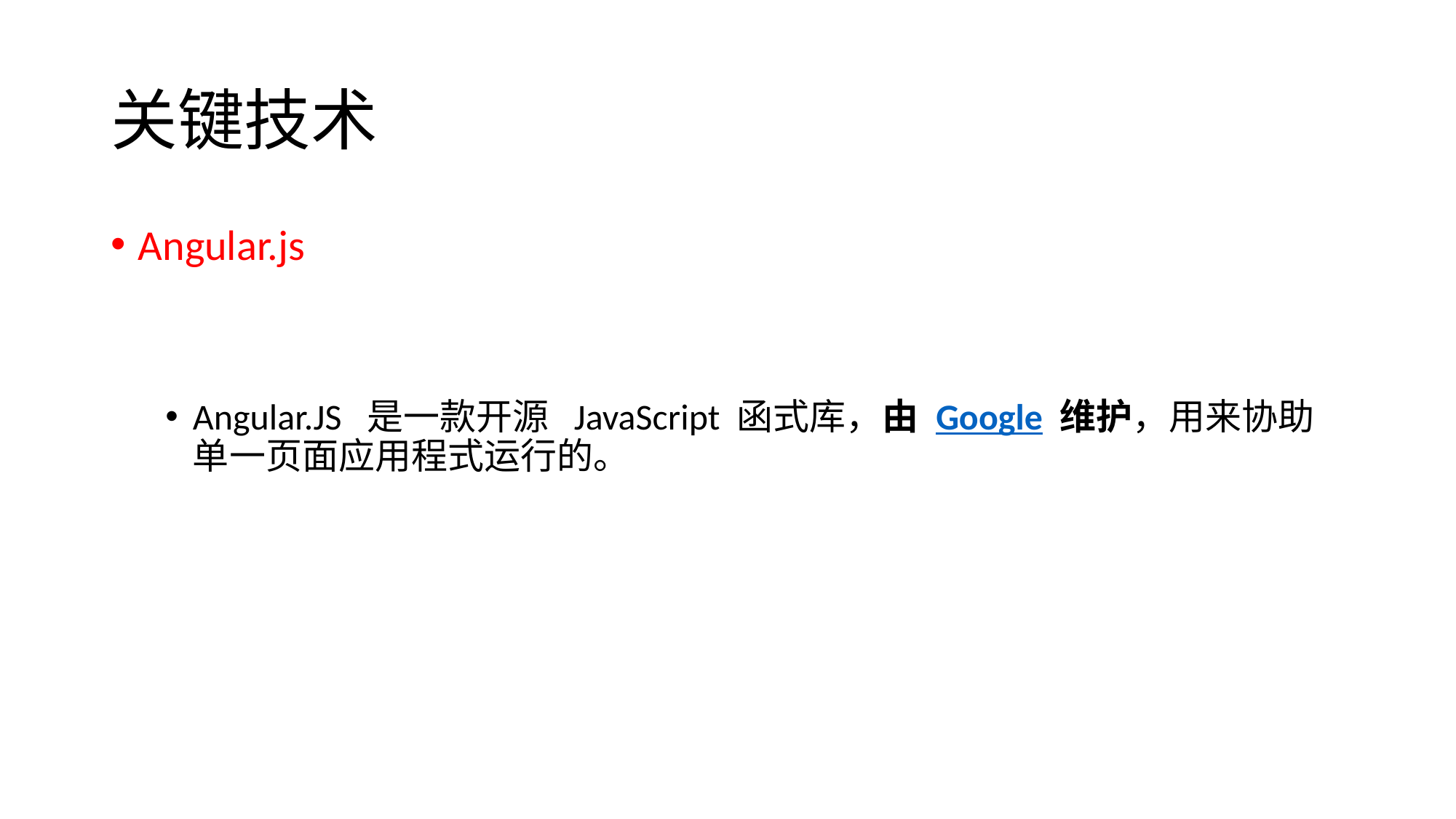

# 关键技术
Angular.js

Angular.JS  是一款开源  JavaScript 函式库，由 Google 维护，用来协助单一页面应用程式运行的。